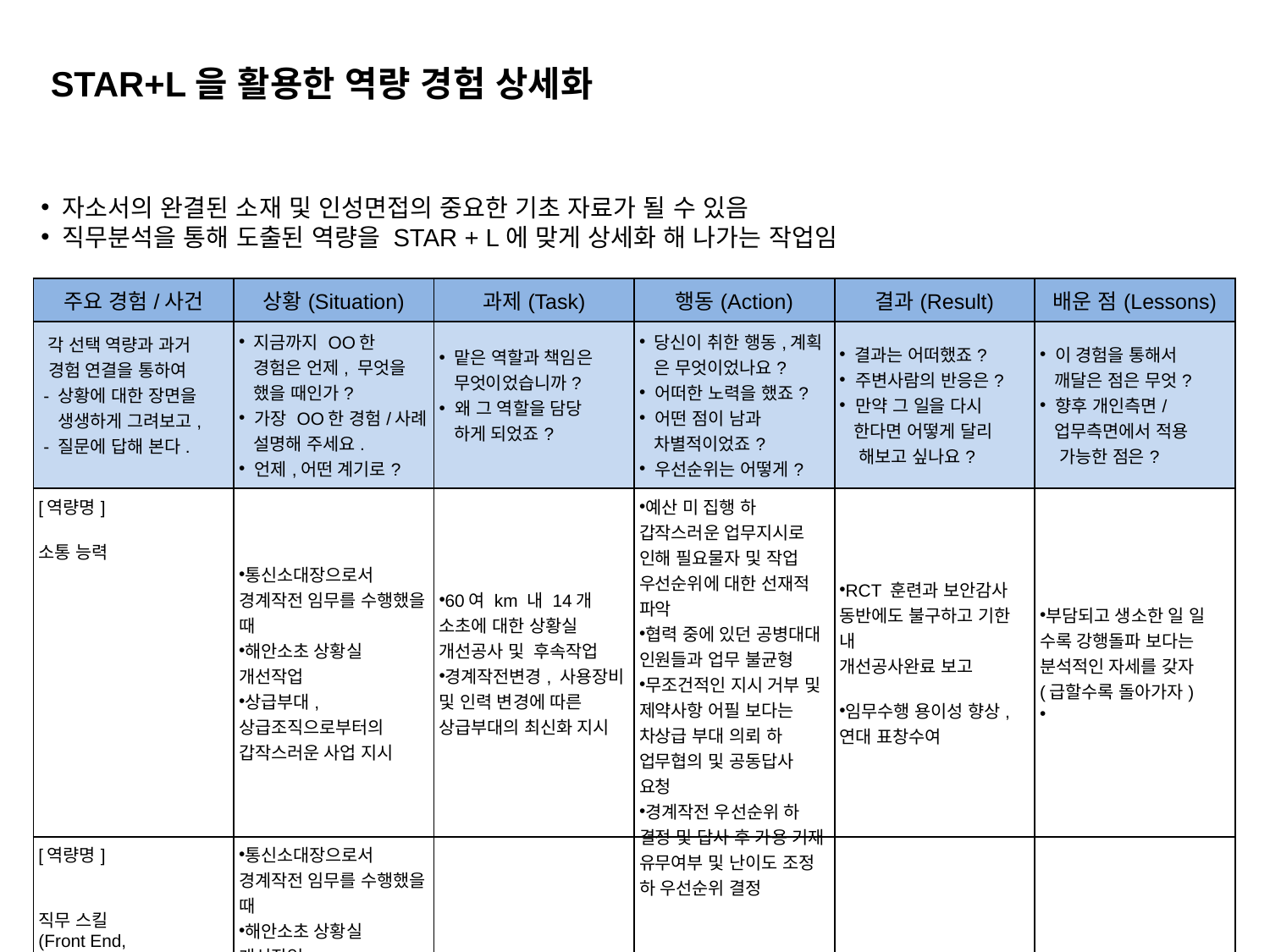

STAR+L을 활용한 역량 경험 상세화
 자소서의 완결된 소재 및 인성면접의 중요한 기초 자료가 될 수 있음
 직무분석을 통해 도출된 역량을 STAR + L에 맞게 상세화 해 나가는 작업임
| 주요 경험/사건 | 상황(Situation) | 과제(Task) | 행동(Action) | 결과(Result) | 배운 점(Lessons) |
| --- | --- | --- | --- | --- | --- |
| 각 선택 역량과 과거 경험 연결을 통하여 - 상황에 대한 장면을 생생하게 그려보고, - 질문에 답해 본다. | 지금까지 OO한 경험은 언제, 무엇을 했을 때인가? 가장 OO한 경험/사례 설명해 주세요. 언제,어떤 계기로? | 맡은 역할과 책임은 무엇이었습니까? 왜 그 역할을 담당 하게 되었죠? | 당신이 취한 행동,계획 은 무엇이었나요? 어떠한 노력을 했죠? 어떤 점이 남과 차별적이었죠? 우선순위는 어떻게? | 결과는 어떠했죠? 주변사람의 반응은? 만약 그 일을 다시 한다면 어떻게 달리 해보고 싶나요? | 이 경험을 통해서 깨달은 점은 무엇? 향후 개인측면/ 업무측면에서 적용 가능한 점은? |
| [역량명] 소통 능력 | 통신소대장으로서 경계작전 임무를 수행했을 때 해안소초 상황실 개선작업 상급부대, 상급조직으로부터의 갑작스러운 사업 지시 | 60여 km 내 14개 소초에 대한 상황실 개선공사 및 후속작업 경계작전변경, 사용장비 및 인력 변경에 따른 상급부대의 최신화 지시 | 예산 미 집행 하 갑작스러운 업무지시로 인해 필요물자 및 작업 우선순위에 대한 선재적 파악 협력 중에 있던 공병대대 인원들과 업무 불균형 무조건적인 지시 거부 및 제약사항 어필 보다는 차상급 부대 의뢰 하 업무협의 및 공동답사 요청 경계작전 우선순위 하 결정 및 답사 후 가용 기재 유무여부 및 난이도 조정 하 우선순위 결정 | RCT 훈련과 보안감사 동반에도 불구하고 기한 내 개선공사완료 보고 임무수행 용이성 향상, 연대 표창수여 | 부담되고 생소한 일 일 수록 강행돌파 보다는 분석적인 자세를 갖자 (급할수록 돌아가자) |
| [역량명] 직무 스킬 (Front End, Back End) | 통신소대장으로서 경계작전 임무를 수행했을 때 해안소초 상황실 개선작업 상급부대, 상급조직으로부터의 갑작스러운 사업 지시 |  |  |  |  |
| [역량명] 학습능력 |  |  |  |  |  |